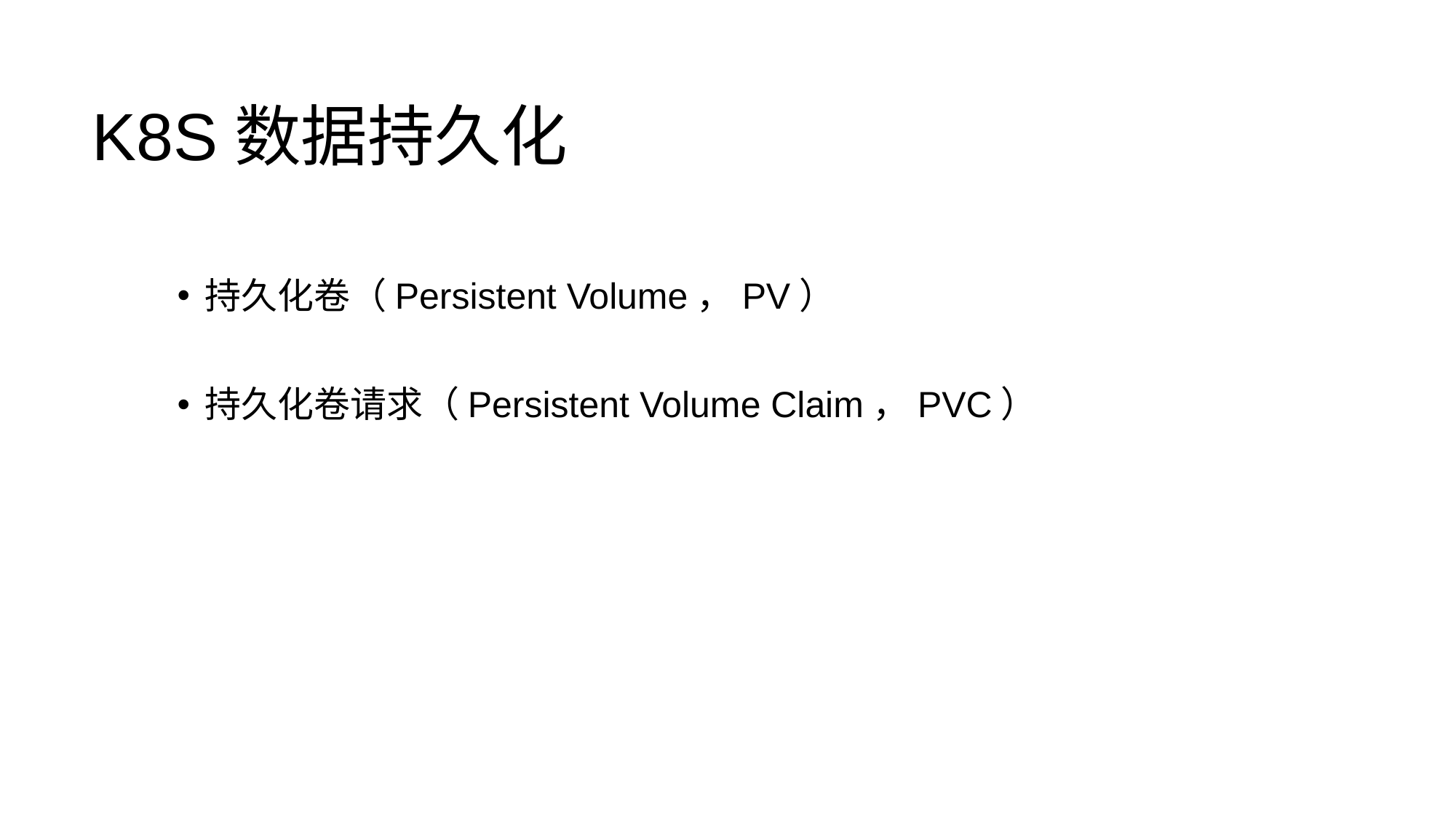

# K8S数据持久化
持久化卷（Persistent Volume，PV）

持久化卷请求（Persistent Volume Claim，PVC）